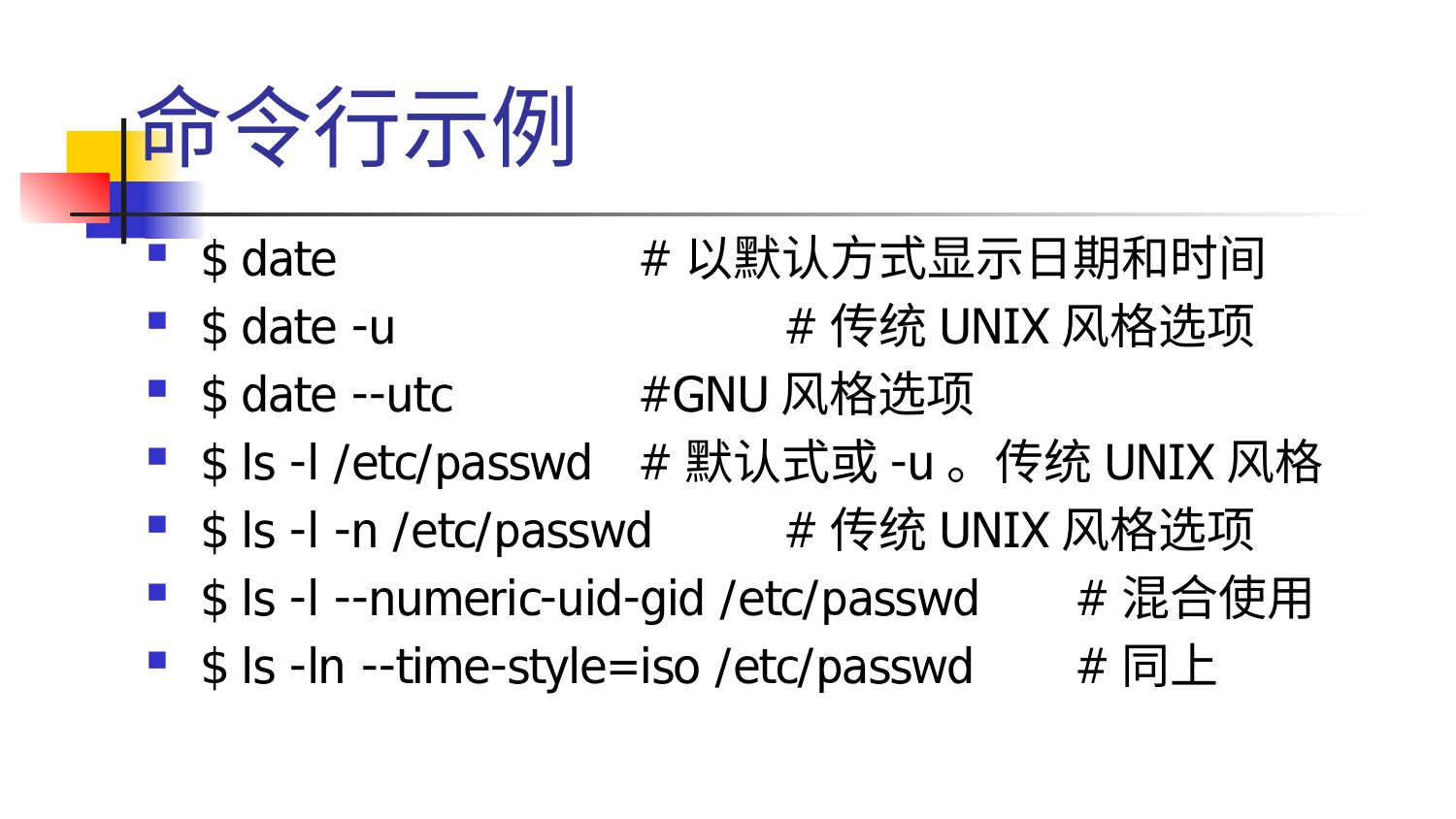

# 命令行示例
$ date			#以默认方式显示日期和时间
$ date -u 			#传统UNIX风格选项
$ date --utc 		#GNU风格选项
$ ls -l /etc/passwd 	#默认式或-u。传统UNIX风格
$ ls -l -n /etc/passwd 	#传统UNIX风格选项
$ ls -l --numeric-uid-gid /etc/passwd 	#混合使用
$ ls -ln --time-style=iso /etc/passwd 	#同上